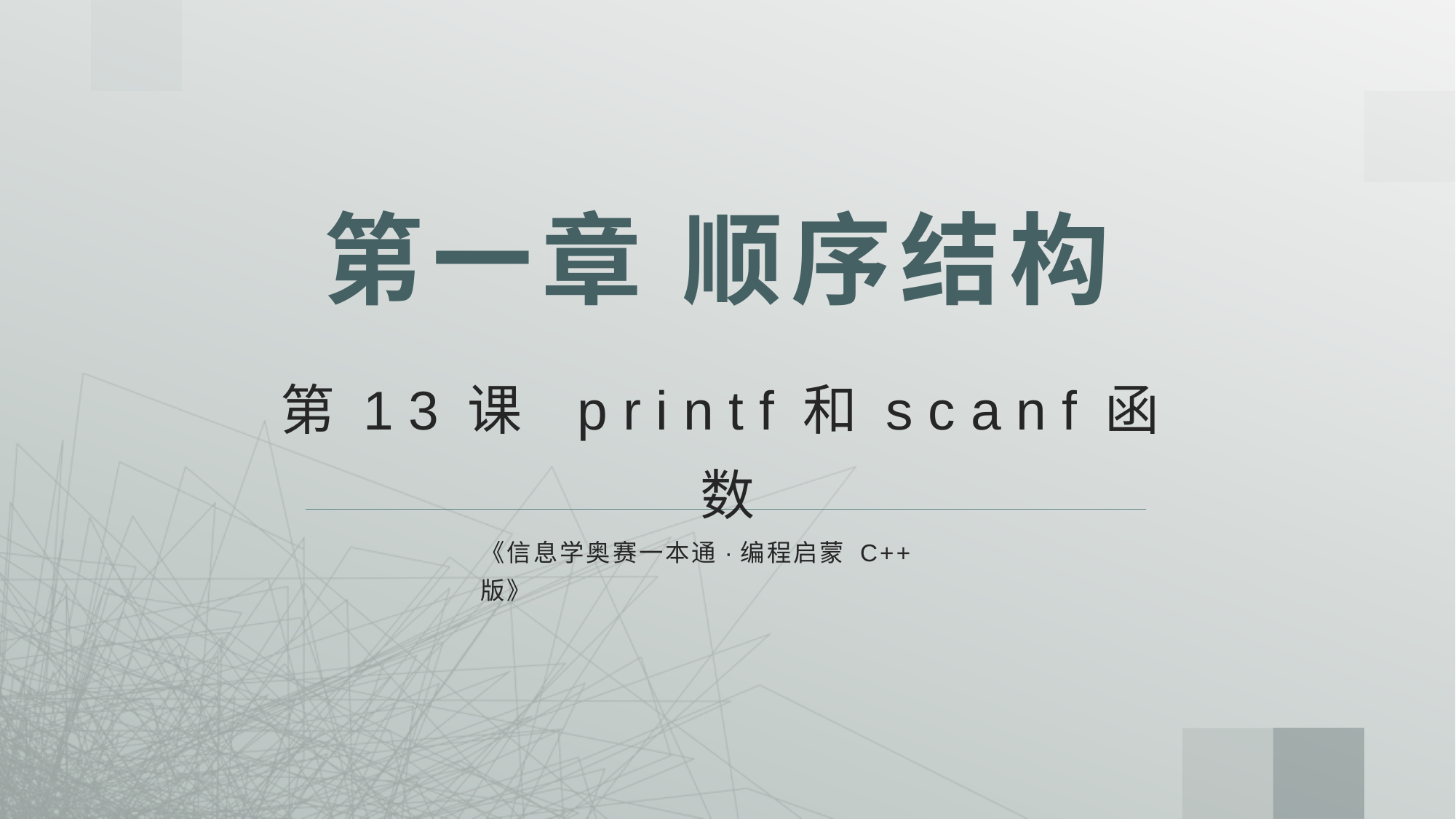

# 第一章 顺序结构
第13课 printf和scanf函数
《信息学奥赛一本通·编程启蒙 C++版》